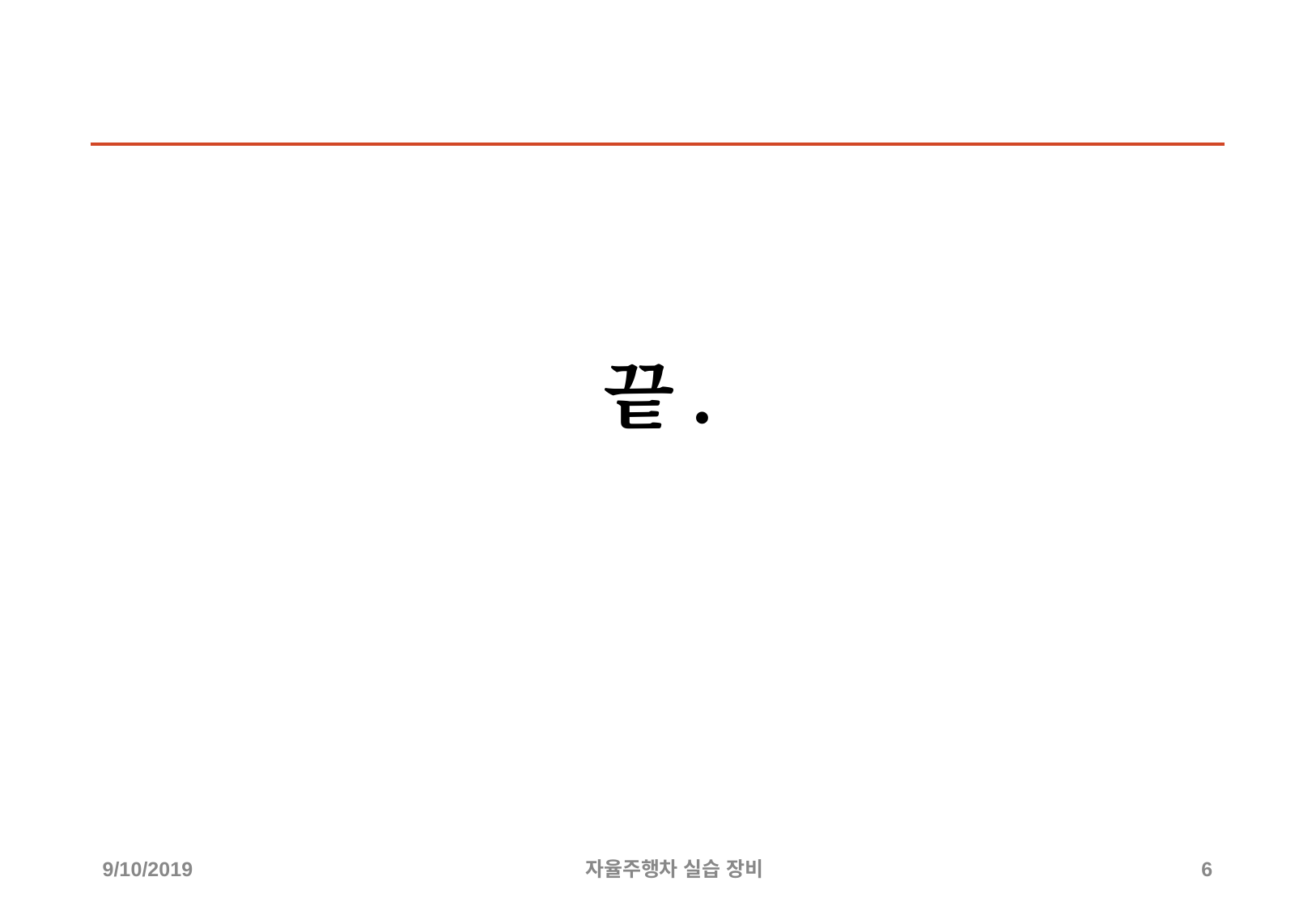

# 끝.
9/10/2019
자율주행차 실습 장비
6